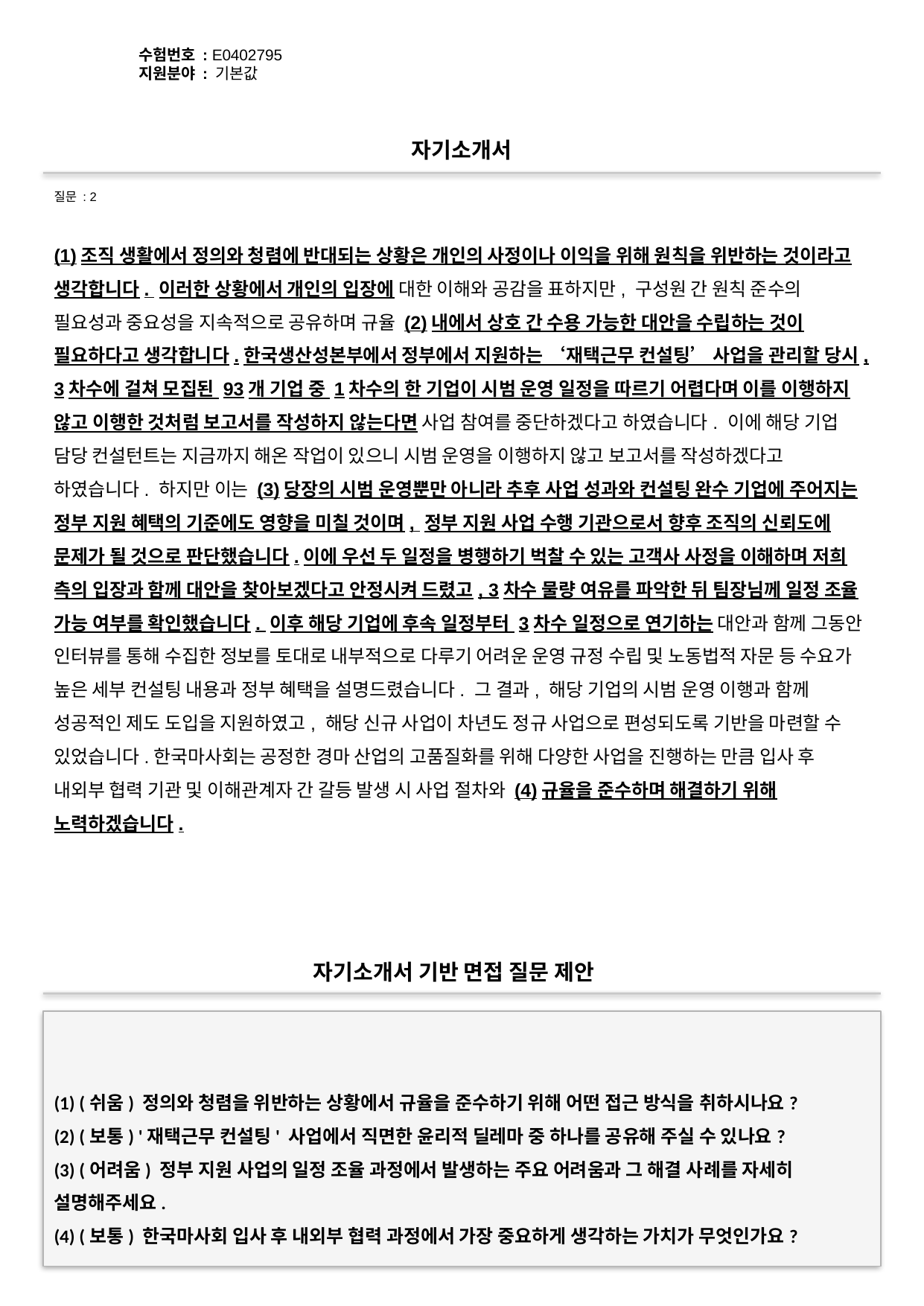

수험번호 : E0402795
지원분야 : 기본값
#

자기소개서

질문 : 2

(1)조직 생활에서 정의와 청렴에 반대되는 상황은 개인의 사정이나 이익을 위해 원칙을 위반하는 것이라고 생각합니다. 이러한 상황에서 개인의 입장에 대한 이해와 공감을 표하지만, 구성원 간 원칙 준수의 필요성과 중요성을 지속적으로 공유하며 규율 (2)내에서 상호 간 수용 가능한 대안을 수립하는 것이 필요하다고 생각합니다.한국생산성본부에서 정부에서 지원하는 ‘재택근무 컨설팅’ 사업을 관리할 당시, 3차수에 걸쳐 모집된 93개 기업 중 1차수의 한 기업이 시범 운영 일정을 따르기 어렵다며 이를 이행하지 않고 이행한 것처럼 보고서를 작성하지 않는다면 사업 참여를 중단하겠다고 하였습니다. 이에 해당 기업 담당 컨설턴트는 지금까지 해온 작업이 있으니 시범 운영을 이행하지 않고 보고서를 작성하겠다고 하였습니다. 하지만 이는 (3)당장의 시범 운영뿐만 아니라 추후 사업 성과와 컨설팅 완수 기업에 주어지는 정부 지원 혜택의 기준에도 영향을 미칠 것이며, 정부 지원 사업 수행 기관으로서 향후 조직의 신뢰도에 문제가 될 것으로 판단했습니다.이에 우선 두 일정을 병행하기 벅찰 수 있는 고객사 사정을 이해하며 저희 측의 입장과 함께 대안을 찾아보겠다고 안정시켜 드렸고, 3차수 물량 여유를 파악한 뒤 팀장님께 일정 조율 가능 여부를 확인했습니다. 이후 해당 기업에 후속 일정부터 3차수 일정으로 연기하는 대안과 함께 그동안 인터뷰를 통해 수집한 정보를 토대로 내부적으로 다루기 어려운 운영 규정 수립 및 노동법적 자문 등 수요가 높은 세부 컨설팅 내용과 정부 혜택을 설명드렸습니다. 그 결과, 해당 기업의 시범 운영 이행과 함께 성공적인 제도 도입을 지원하였고, 해당 신규 사업이 차년도 정규 사업으로 편성되도록 기반을 마련할 수 있었습니다.한국마사회는 공정한 경마 산업의 고품질화를 위해 다양한 사업을 진행하는 만큼 입사 후 내외부 협력 기관 및 이해관계자 간 갈등 발생 시 사업 절차와 (4)규율을 준수하며 해결하기 위해 노력하겠습니다.

자기소개서 기반 면접 질문 제안

(1) (쉬움) 정의와 청렴을 위반하는 상황에서 규율을 준수하기 위해 어떤 접근 방식을 취하시나요?
(2) (보통) '재택근무 컨설팅' 사업에서 직면한 윤리적 딜레마 중 하나를 공유해 주실 수 있나요?
(3) (어려움) 정부 지원 사업의 일정 조율 과정에서 발생하는 주요 어려움과 그 해결 사례를 자세히 설명해주세요.
(4) (보통) 한국마사회 입사 후 내외부 협력 과정에서 가장 중요하게 생각하는 가치가 무엇인가요?